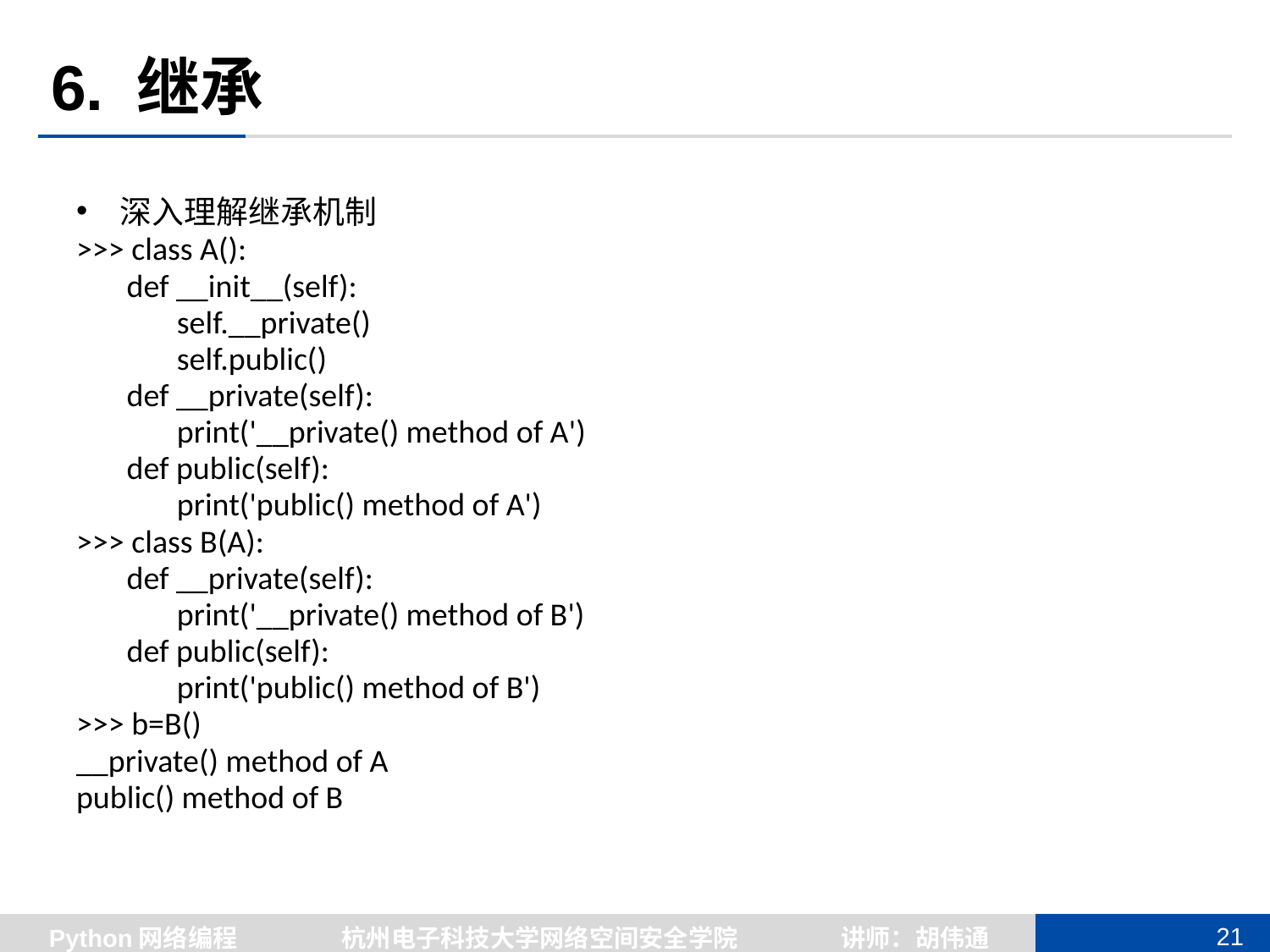

# 6. 继承
深入理解继承机制
>>> class A():
       def __init__(self):
              self.__private()
              self.public()
       def __private(self):
              print('__private() method of A')
       def public(self):
              print('public() method of A')
>>> class B(A):
       def __private(self):
              print('__private() method of B')
       def public(self):
              print('public() method of B')
>>> b=B()
__private() method of A
public() method of B